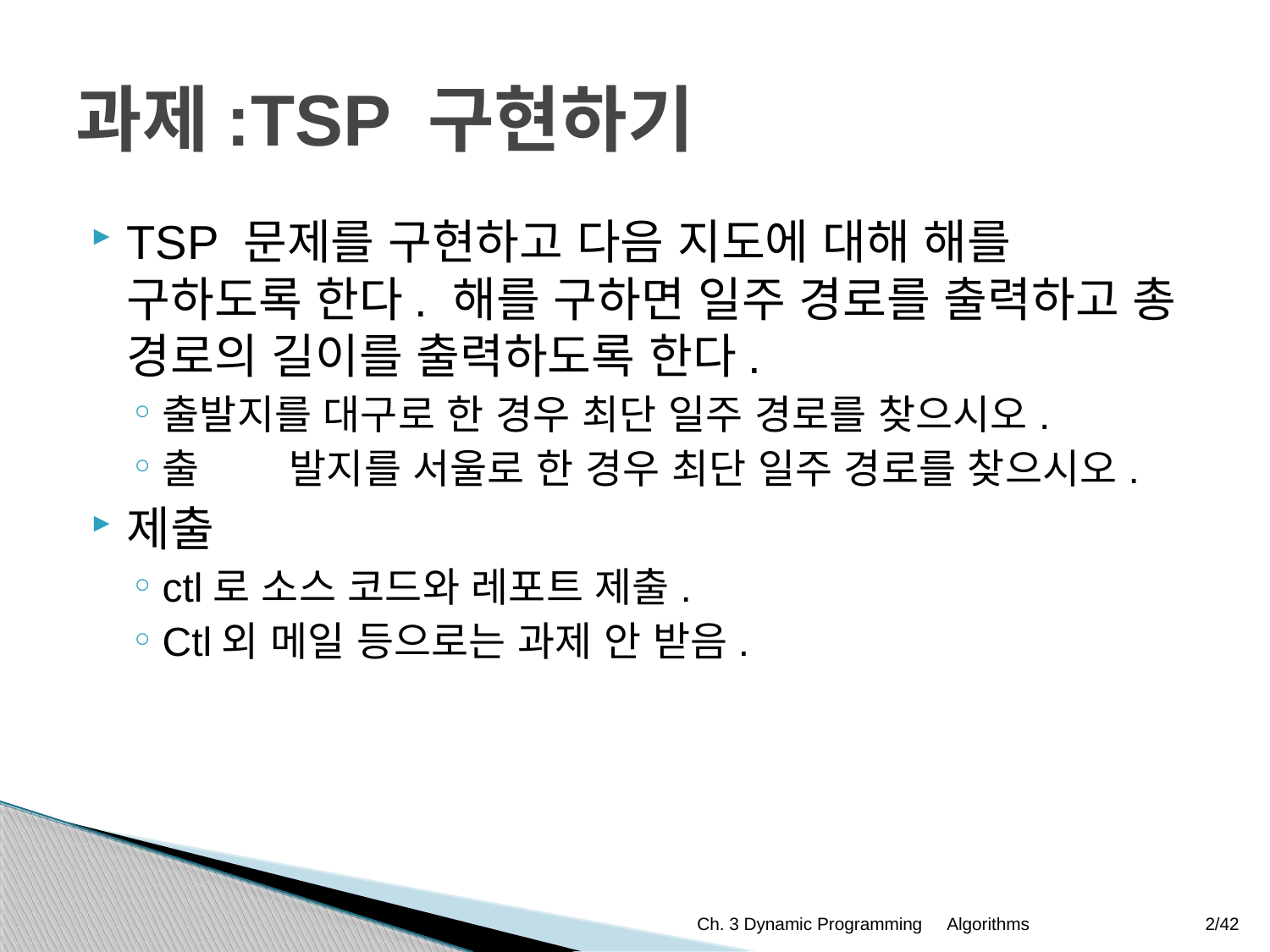

# 과제:TSP 구현하기
TSP 문제를 구현하고 다음 지도에 대해 해를 구하도록 한다. 해를 구하면 일주 경로를 출력하고 총 경로의 길이를 출력하도록 한다.
출발지를 대구로 한 경우 최단 일주 경로를 찾으시오.
출	발지를 서울로 한 경우 최단 일주 경로를 찾으시오.
제출
ctl로 소스 코드와 레포트 제출.
Ctl외 메일 등으로는 과제 안 받음.
Ch. 3 Dynamic Programming
Algorithms
2/42